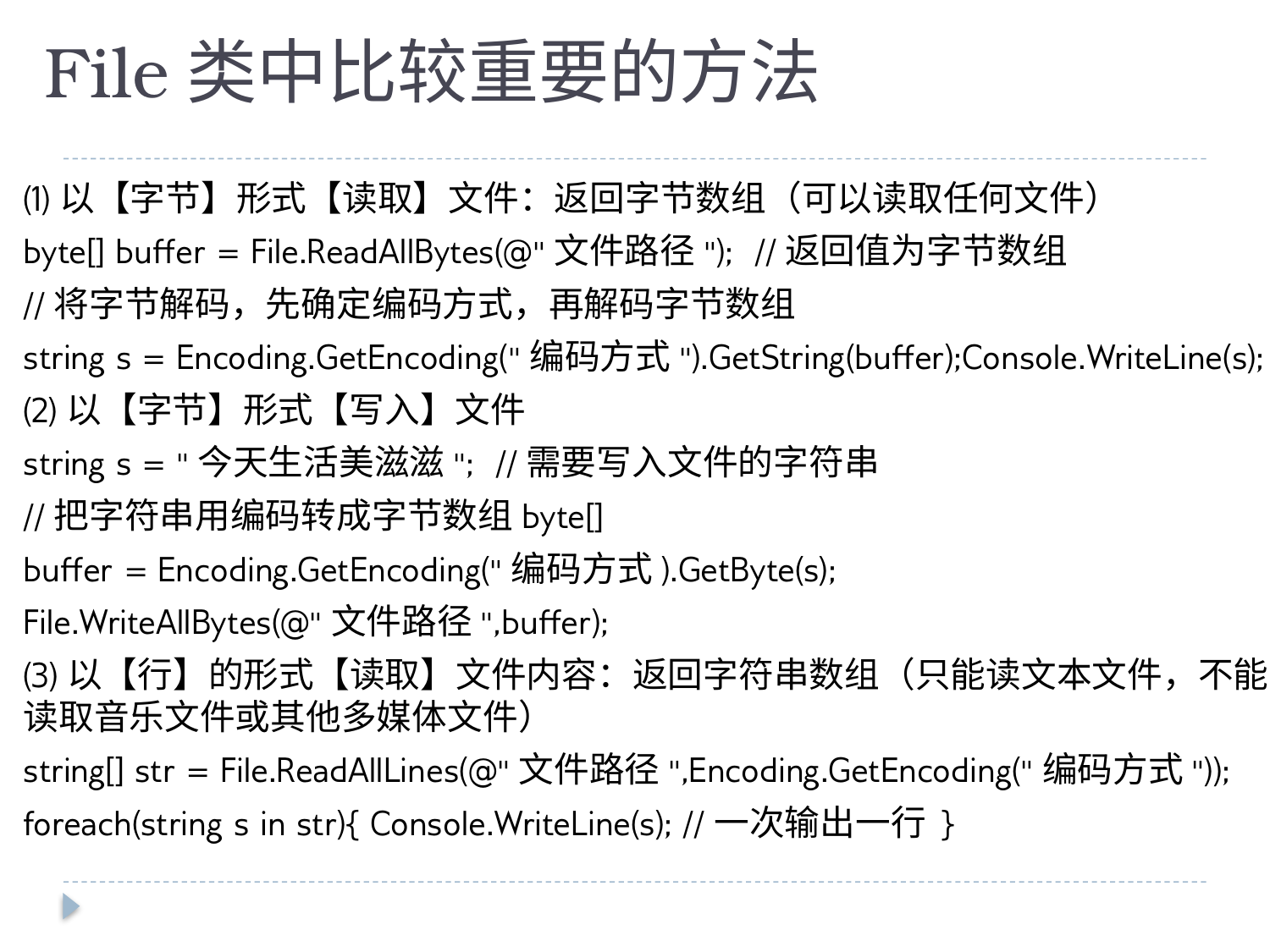

# File类中比较重要的方法
(1)以【字节】形式【读取】文件：返回字节数组（可以读取任何文件）
byte[] buffer = File.ReadAllBytes(@"文件路径");  //返回值为字节数组
//将字节解码，先确定编码方式，再解码字节数组
string s = Encoding.GetEncoding("编码方式").GetString(buffer);Console.WriteLine(s);
(2)以【字节】形式【写入】文件
string s = "今天生活美滋滋";  //需要写入文件的字符串
//把字符串用编码转成字节数组byte[]
buffer = Encoding.GetEncoding("编码方式).GetByte(s);
File.WriteAllBytes(@"文件路径",buffer);
(3)以【行】的形式【读取】文件内容：返回字符串数组（只能读文本文件，不能读取音乐文件或其他多媒体文件）
string[] str = File.ReadAllLines(@"文件路径",Encoding.GetEncoding("编码方式"));
foreach(string s in str){ Console.WriteLine(s); //一次输出一行 }